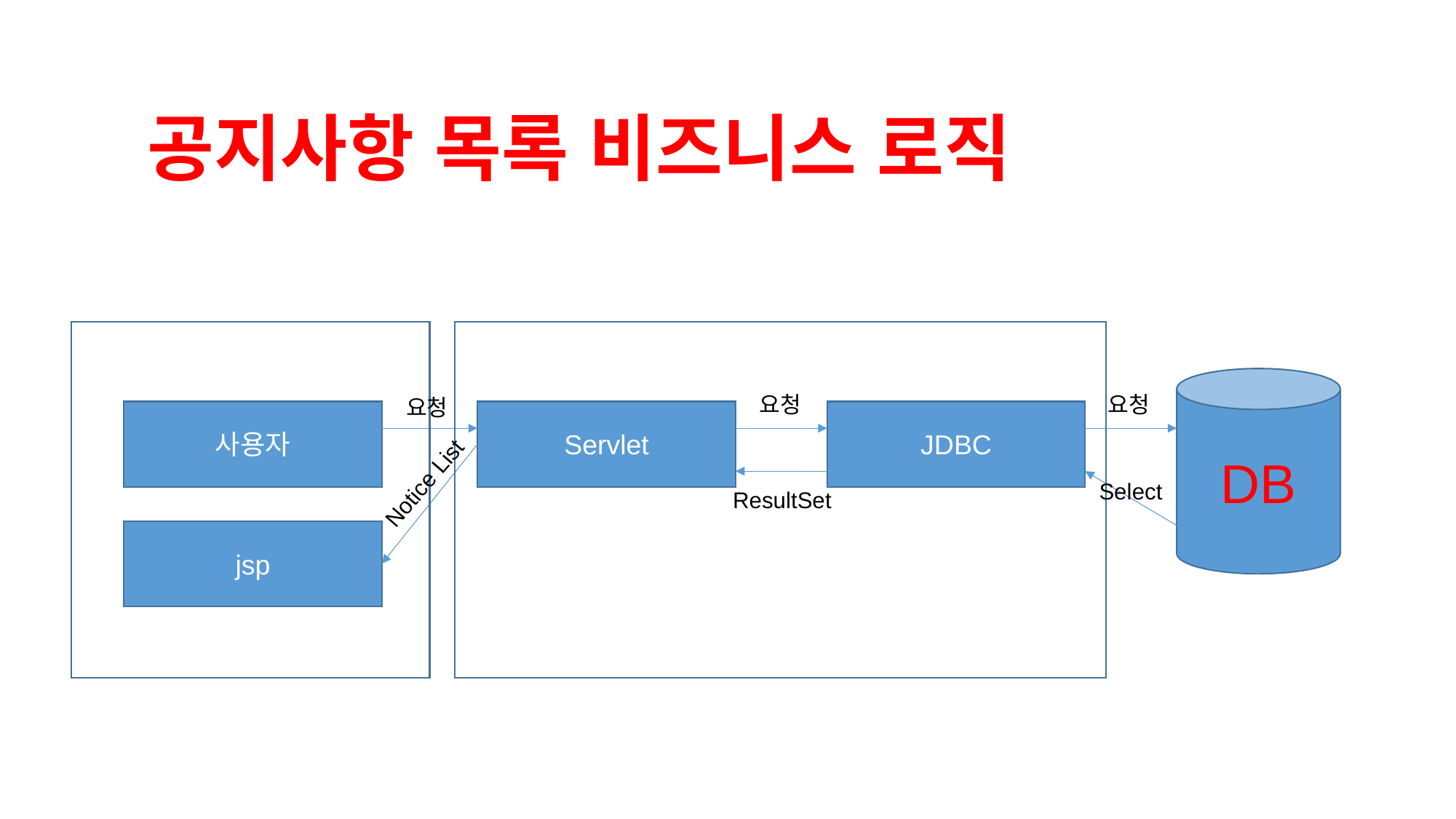

공지사항 목록 비즈니스 로직

DB
요청
요청
요청
사용자
Servlet
JDBC
Notice List
Select
ResultSet
jsp